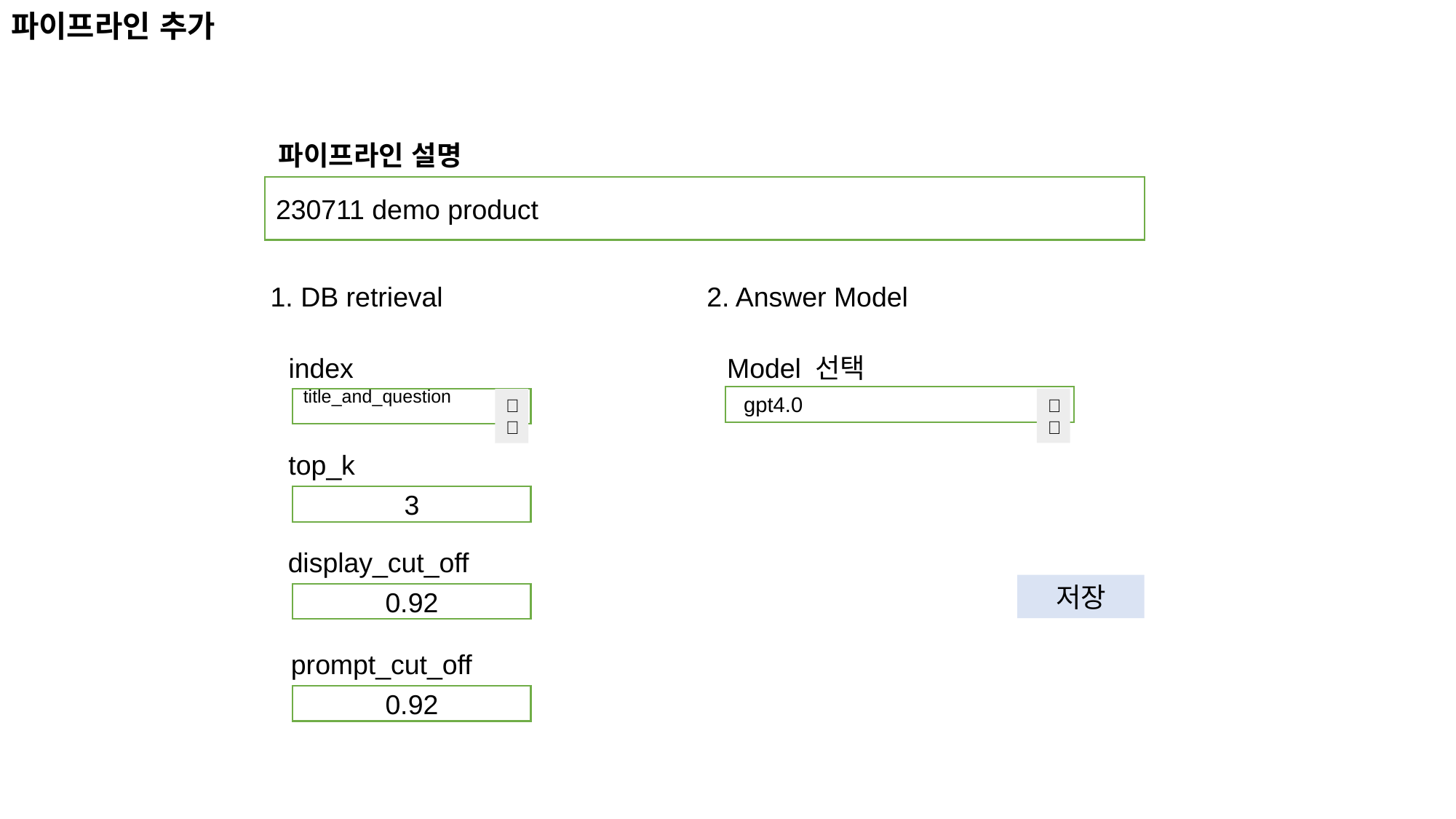

# 파이프라인 추가
파이프라인 설명
230711 demo product
1. DB retrieval
2. Answer Model
index
Model 선택
gpt4.0

title_and_question

🔻
🔻
top_k
3
display_cut_off
저장
0.92
prompt_cut_off
0.92